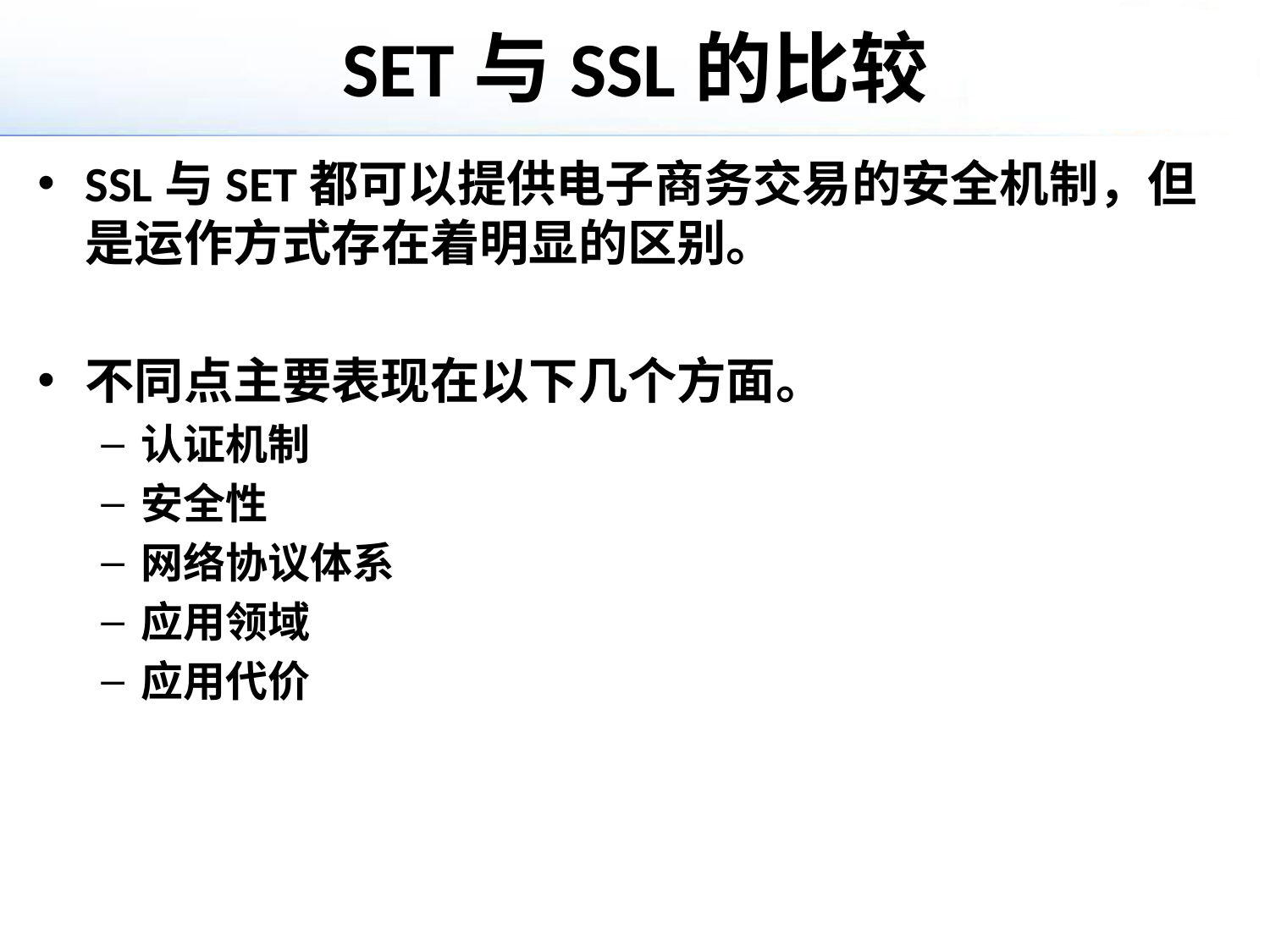

# SET与SSL的比较
SSL与SET都可以提供电子商务交易的安全机制，但是运作方式存在着明显的区别。

不同点主要表现在以下几个方面。
认证机制
安全性
网络协议体系
应用领域
应用代价